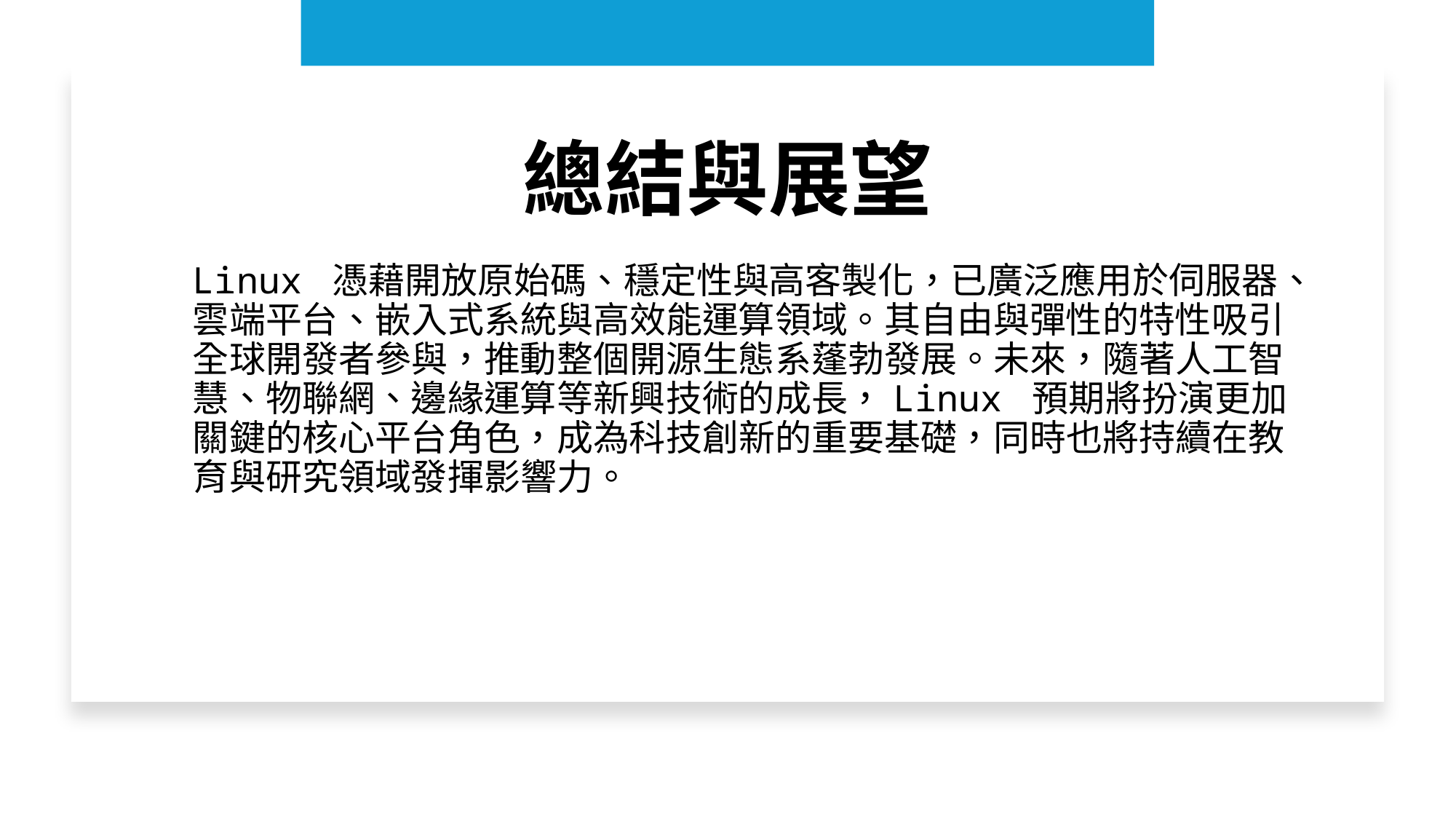

# 總結與展望
Linux 憑藉開放原始碼、穩定性與高客製化，已廣泛應用於伺服器、雲端平台、嵌入式系統與高效能運算領域。其自由與彈性的特性吸引全球開發者參與，推動整個開源生態系蓬勃發展。未來，隨著人工智慧、物聯網、邊緣運算等新興技術的成長，Linux 預期將扮演更加關鍵的核心平台角色，成為科技創新的重要基礎，同時也將持續在教育與研究領域發揮影響力。